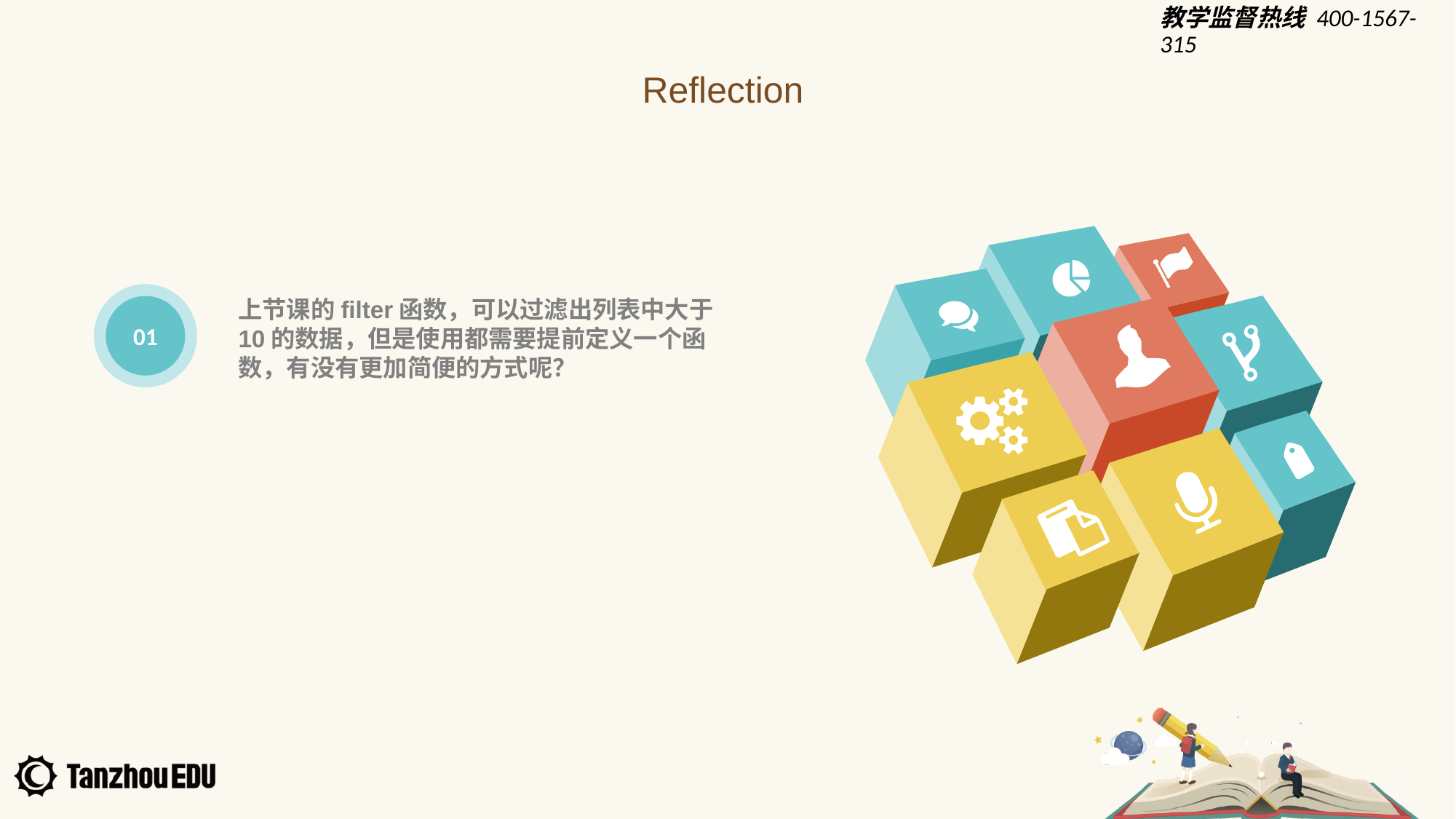

Reflection

01
上节课的filter函数，可以过滤出列表中大于10的数据，但是使用都需要提前定义一个函数，有没有更加简便的方式呢？